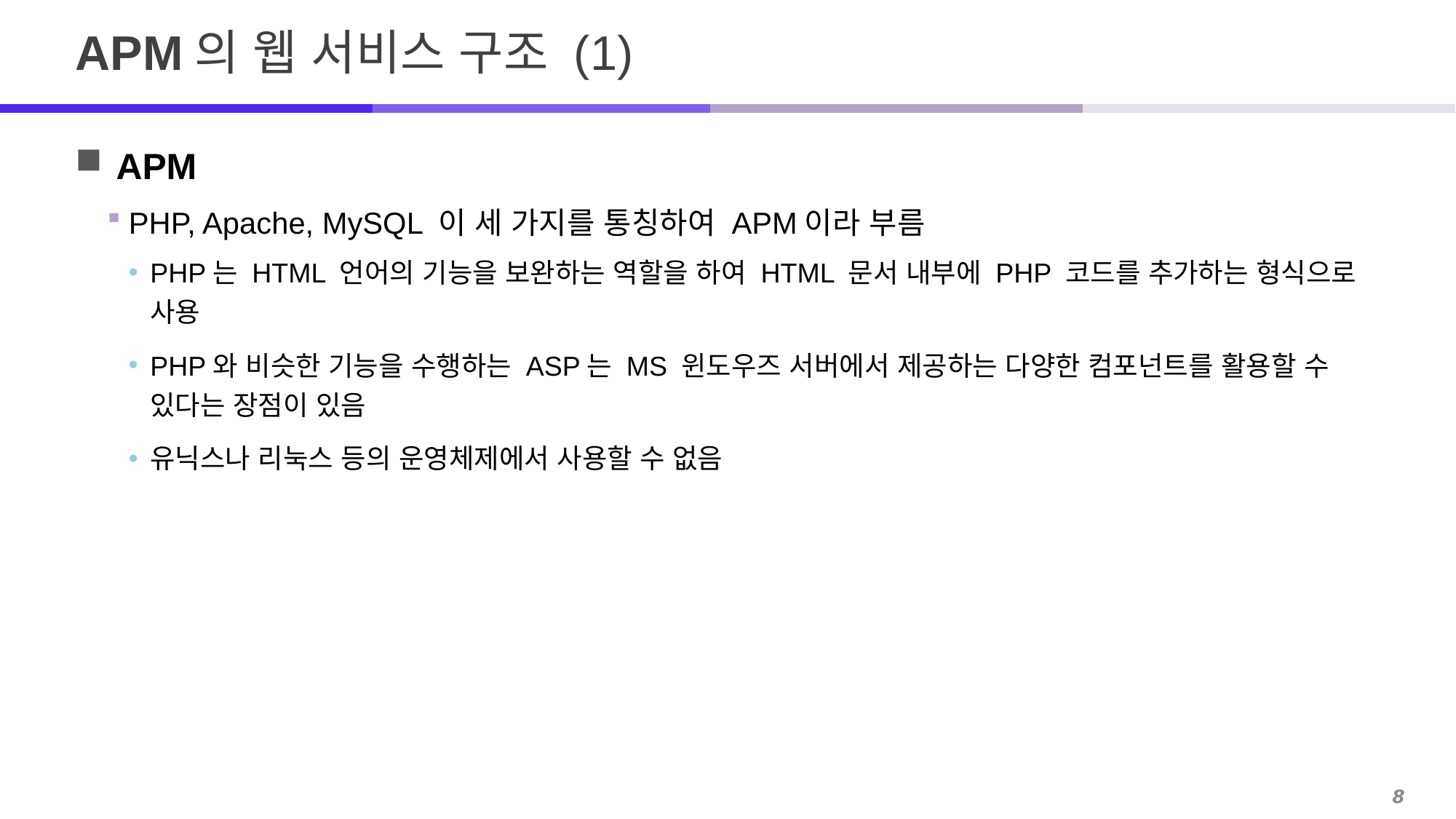

# APM의 웹 서비스 구조 (1)
APM
PHP, Apache, MySQL 이 세 가지를 통칭하여 APM이라 부름
PHP는 HTML 언어의 기능을 보완하는 역할을 하여 HTML 문서 내부에 PHP 코드를 추가하는 형식으로 사용
PHP와 비슷한 기능을 수행하는 ASP는 MS 윈도우즈 서버에서 제공하는 다양한 컴포넌트를 활용할 수 있다는 장점이 있음
유닉스나 리눅스 등의 운영체제에서 사용할 수 없음